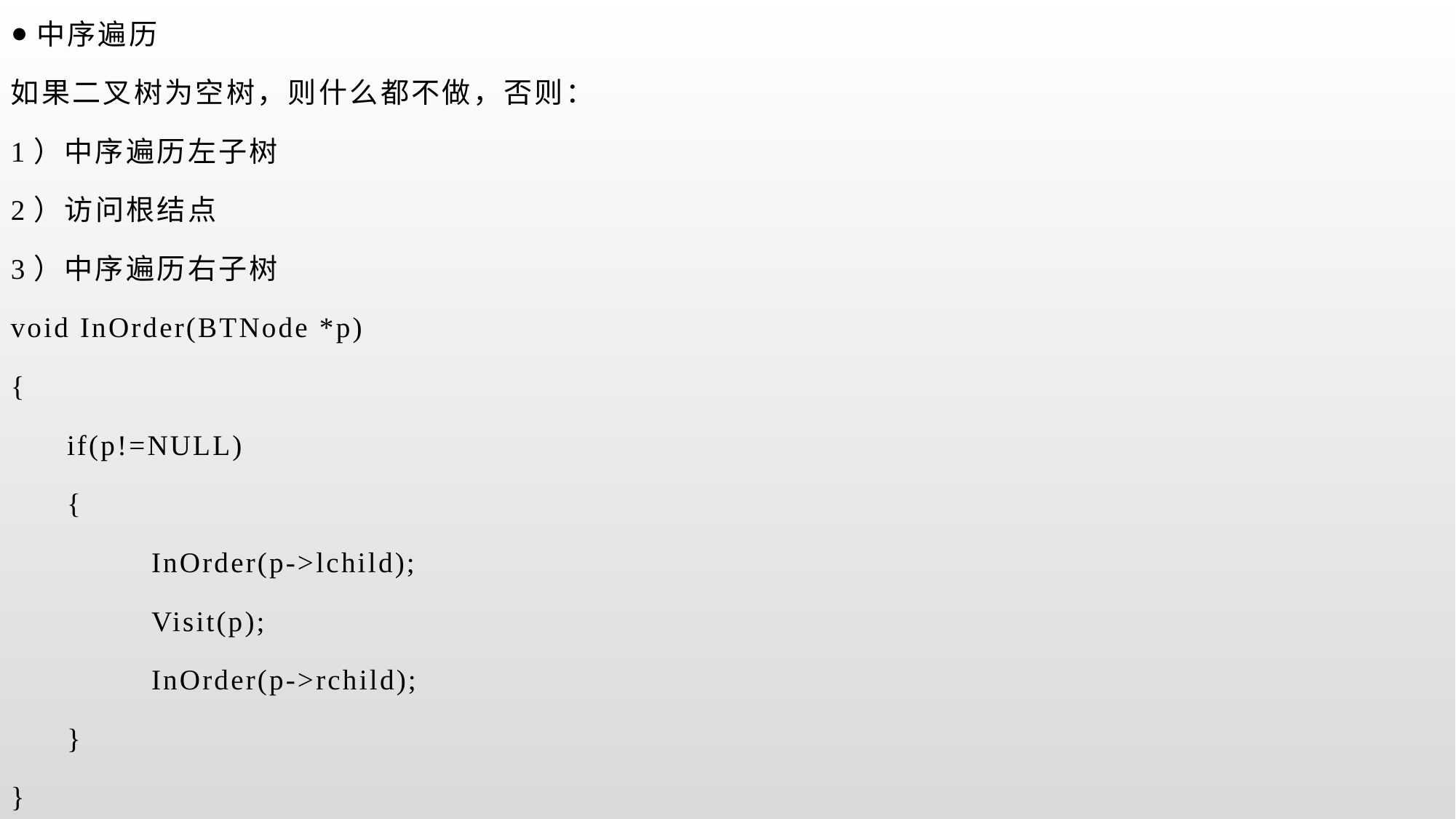

中序遍历
如果二叉树为空树，则什么都不做，否则：
1）中序遍历左子树
2）访问根结点
3）中序遍历右子树
void InOrder(BTNode *p)
{
      if(p!=NULL)
      {
               InOrder(p->lchild);
               Visit(p);
               InOrder(p->rchild);
      }
}